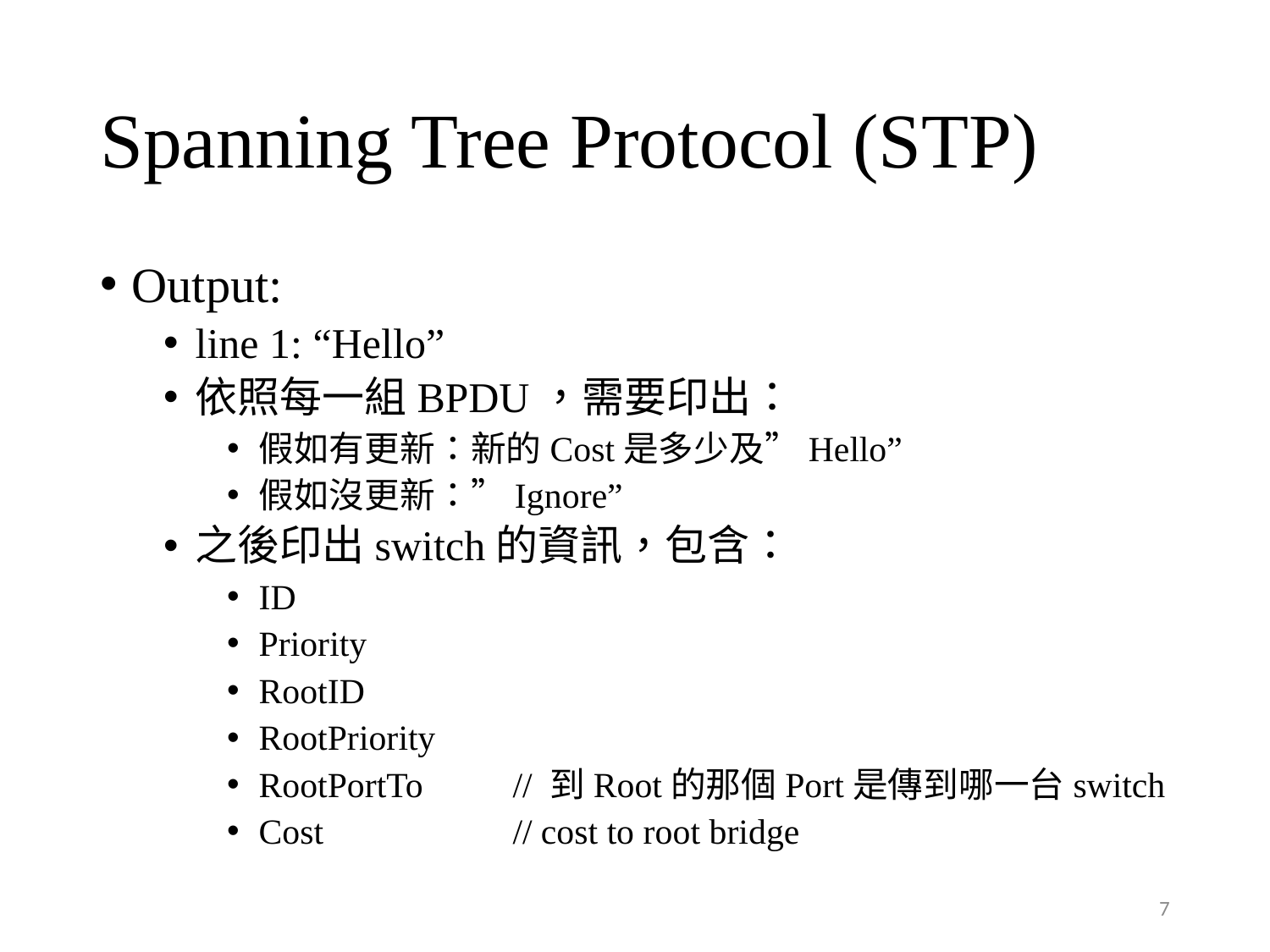

# Spanning Tree Protocol (STP)
Output:
line 1: “Hello”
依照每一組BPDU，需要印出：
假如有更新：新的Cost是多少及”Hello”
假如沒更新：”Ignore”
之後印出switch的資訊，包含：
ID
Priority
RootID
RootPriority
RootPortTo	// 到Root的那個Port是傳到哪一台switch
Cost		// cost to root bridge
7